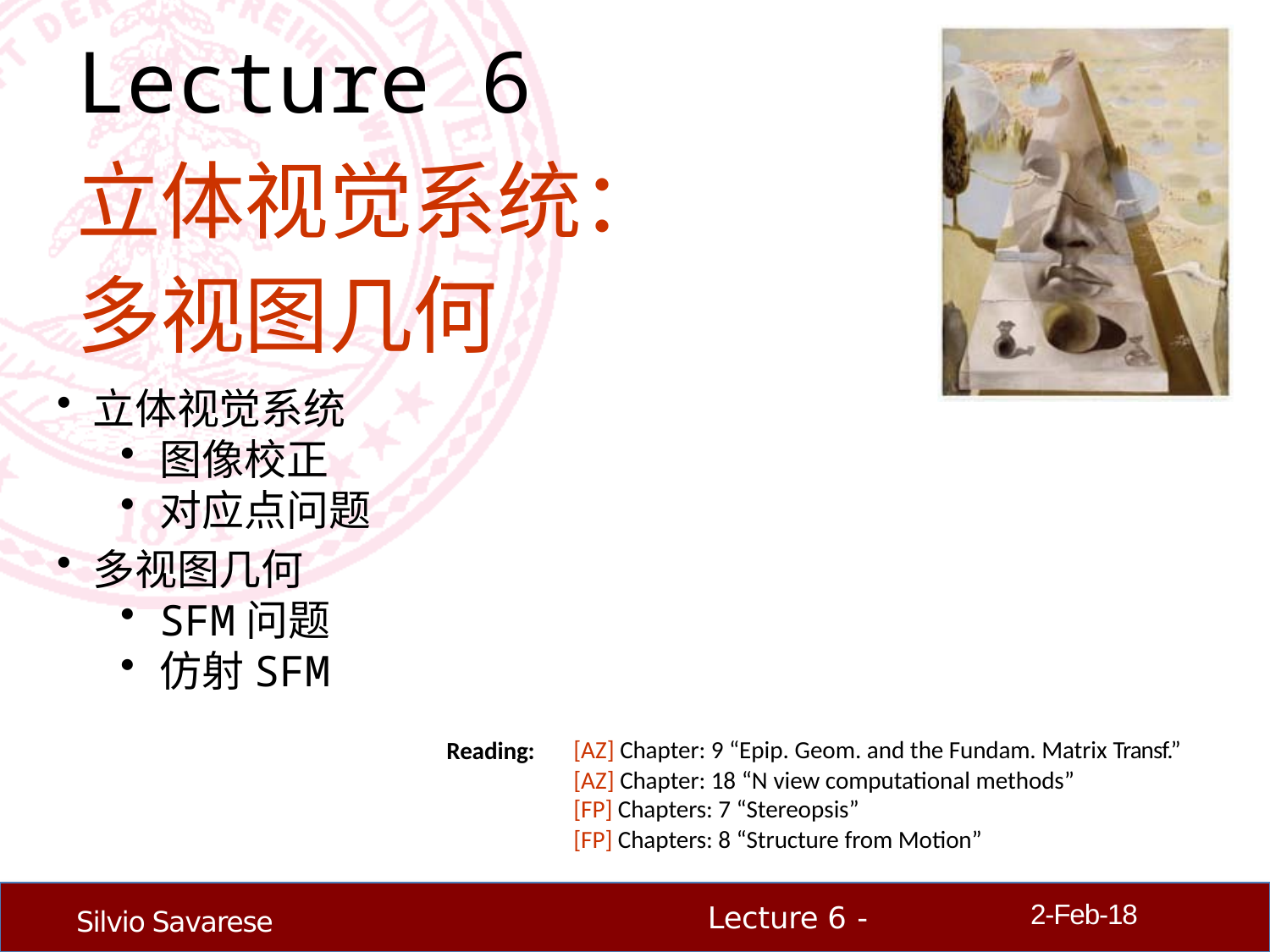

# Lecture 6
立体视觉系统：
多视图几何

立体视觉系统
图像校正
对应点问题
多视图几何
SFM问题
仿射SFM
Reading:
[AZ] Chapter: 9 “Epip. Geom. and the Fundam. Matrix Transf.”  [AZ] Chapter: 18 “N view computational methods”
[FP] Chapters: 7 “Stereopsis”
[FP] Chapters: 8 “Structure from Motion”

2-Feb-18
Lecture 6 -
Silvio Savarese